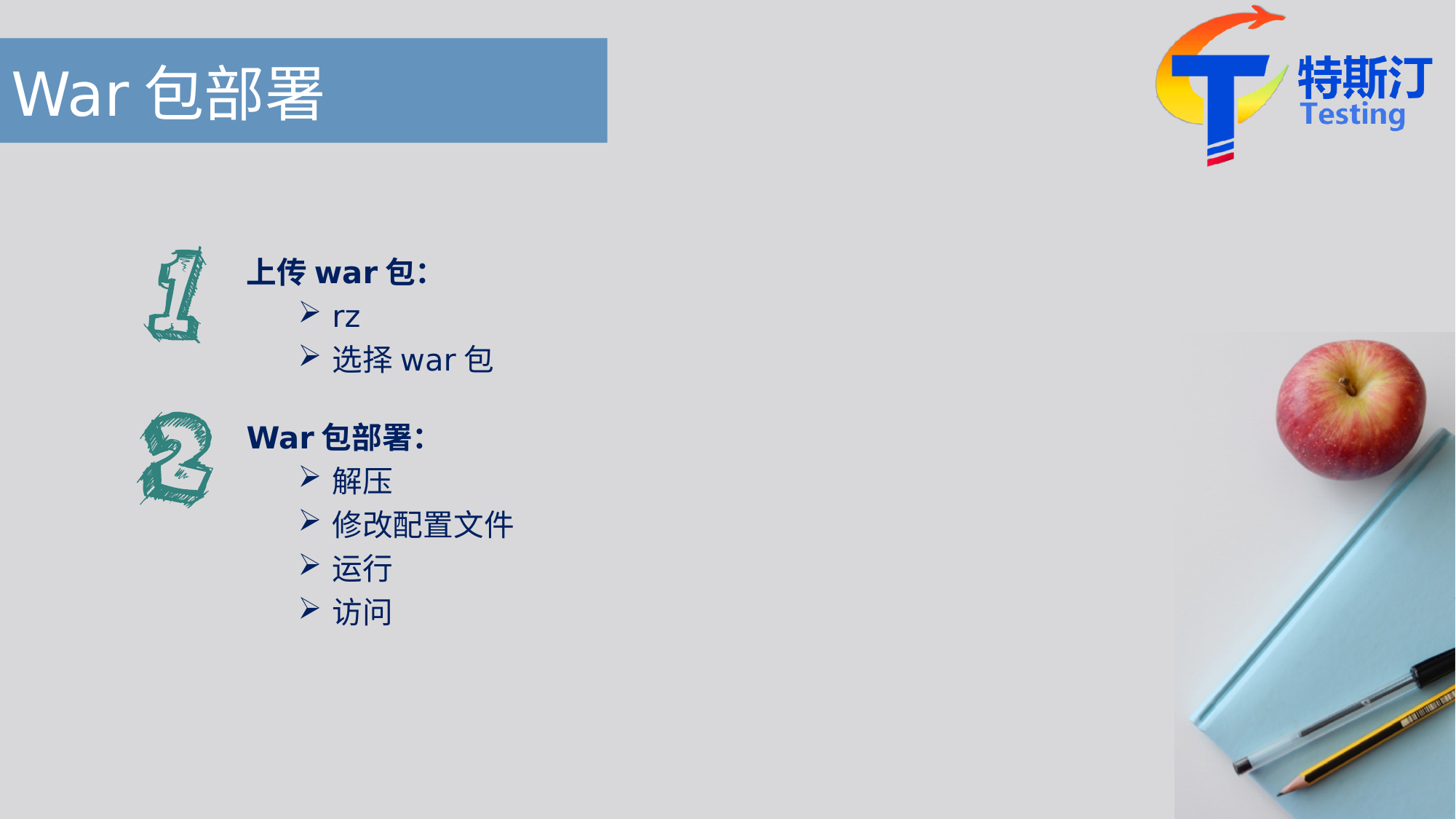

# War包部署

上传war包：
rz
选择war包

War包部署：
解压
修改配置文件
运行
访问